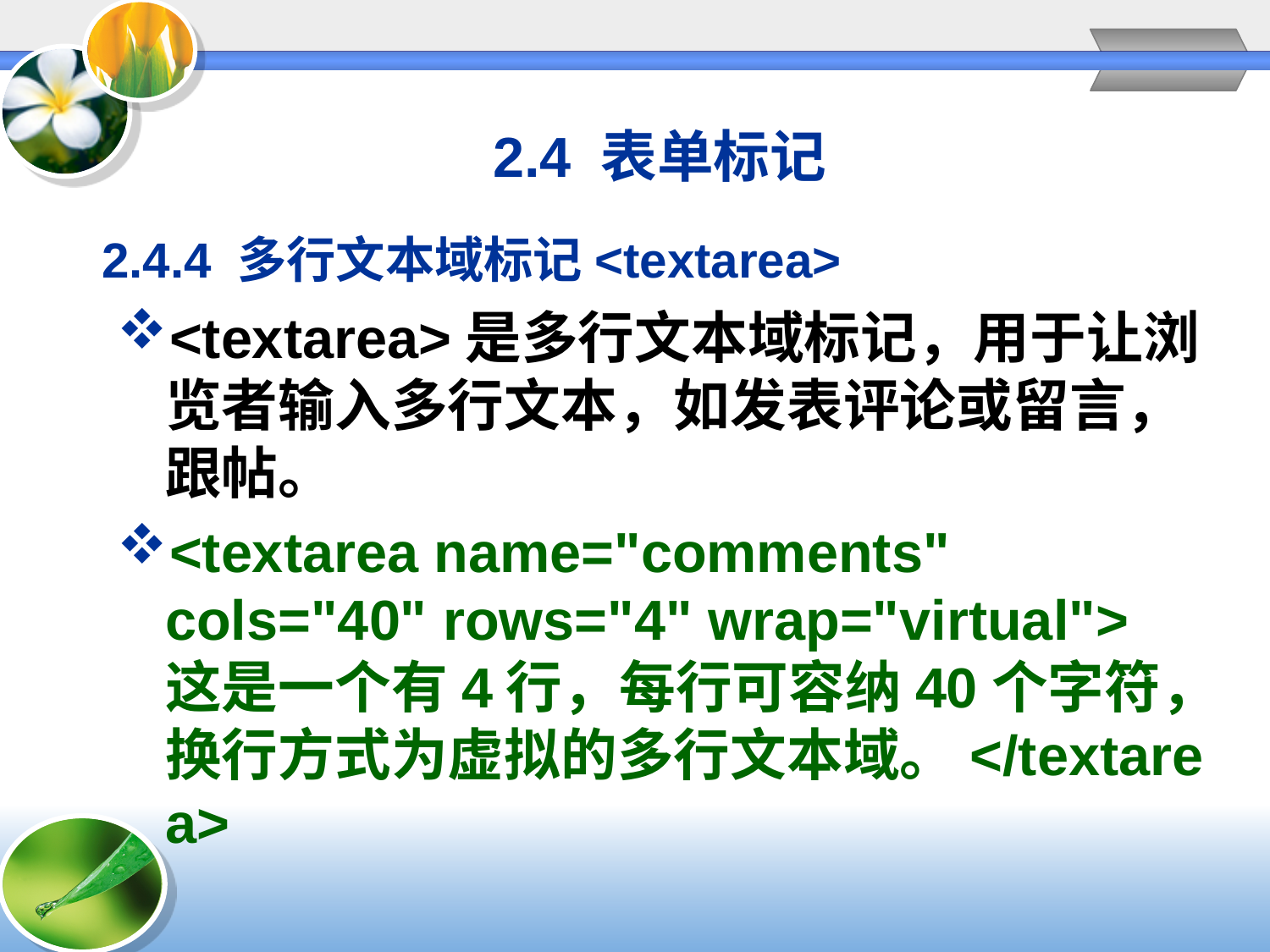

# 2.4 表单标记
2.4.4 多行文本域标记<textarea>
<textarea>是多行文本域标记，用于让浏览者输入多行文本，如发表评论或留言，跟帖。
<textarea name="comments" cols="40" rows="4" wrap="virtual"> 这是一个有4行，每行可容纳40个字符，换行方式为虚拟的多行文本域。</textarea>